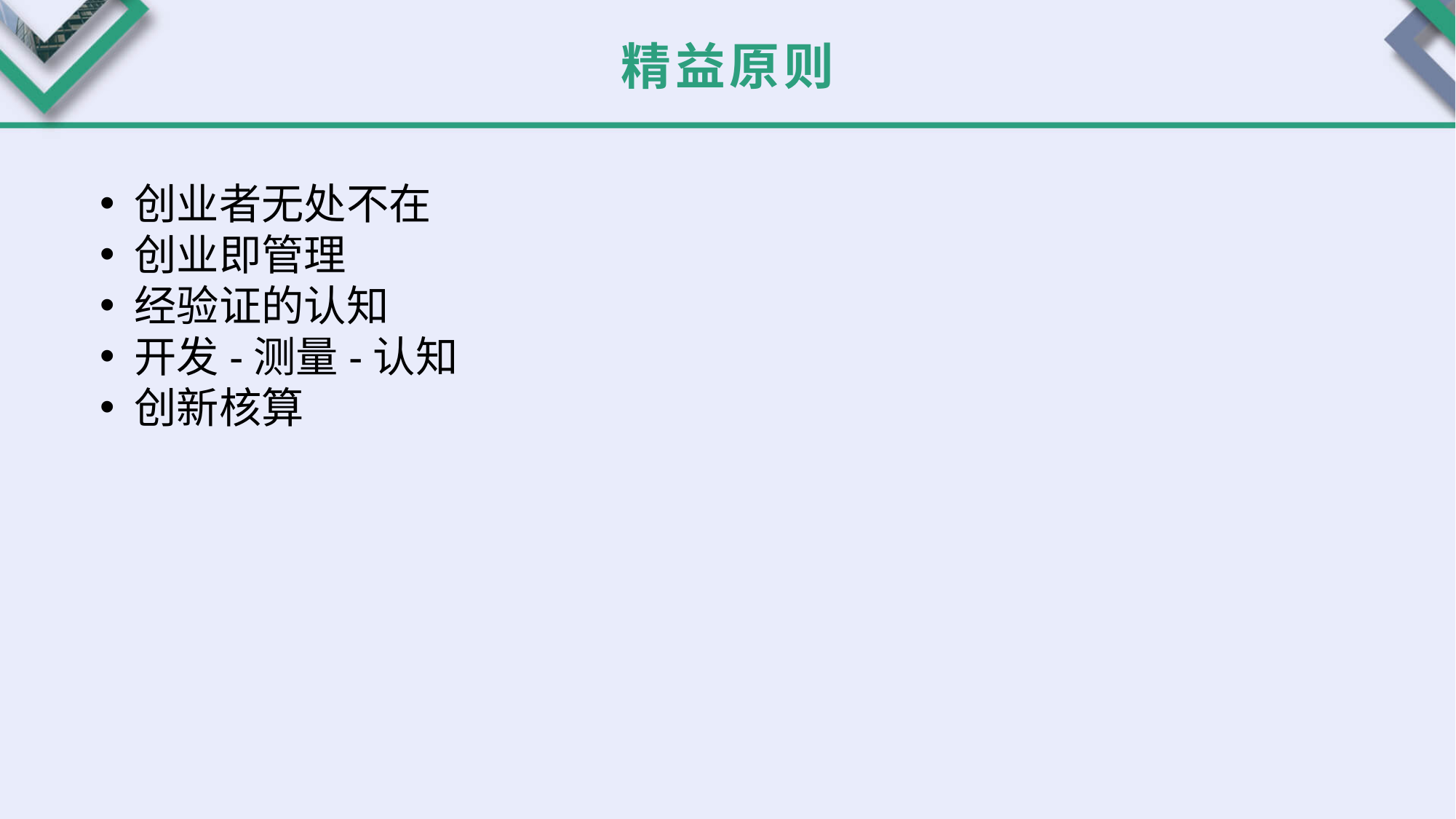

精益原则
创业者无处不在
创业即管理
经验证的认知
开发-测量-认知
创新核算